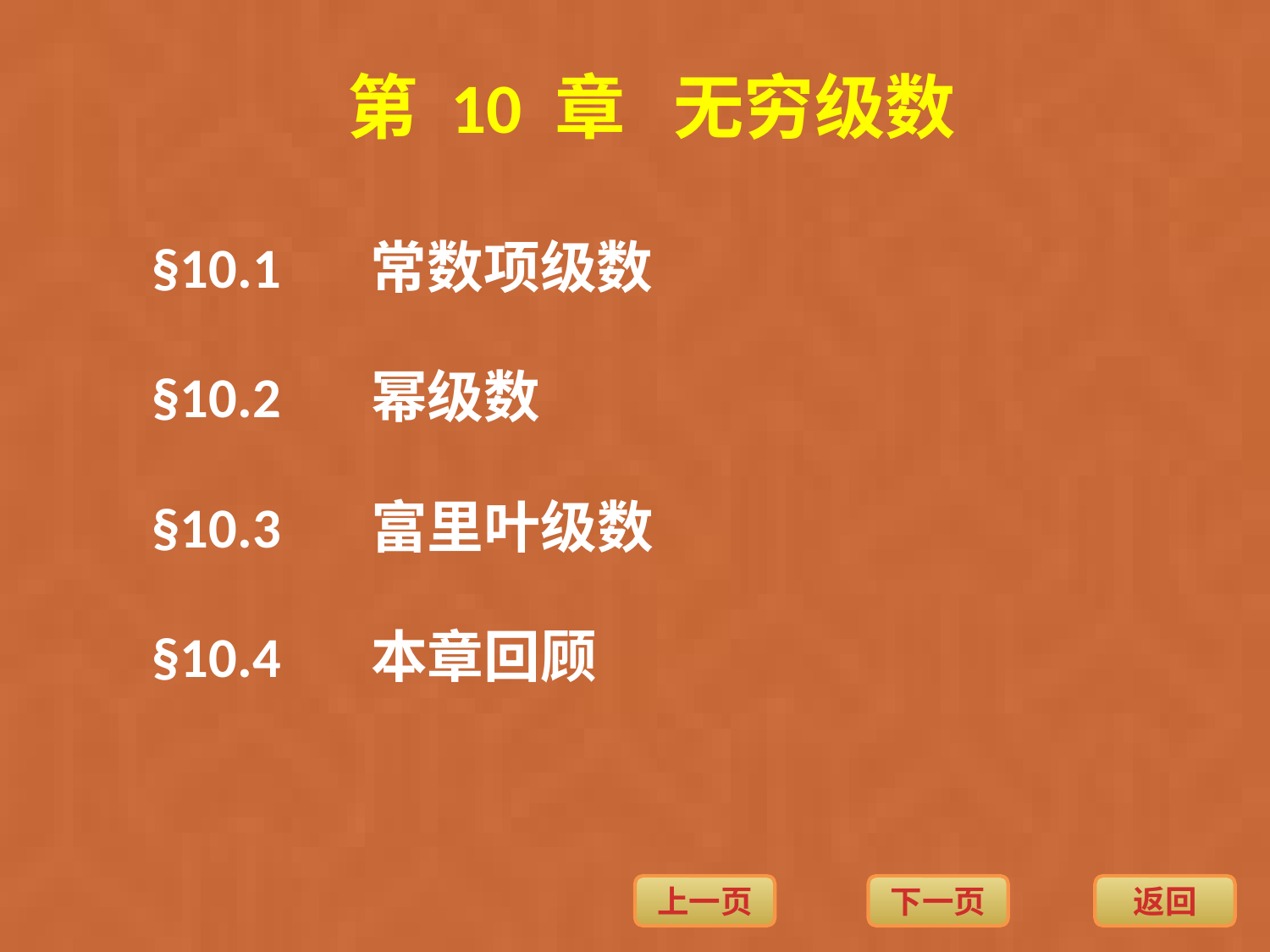

第 10 章   无穷级数
§10.1      常数项级数
§10.2      幂级数
§10.3      富里叶级数
§10.4      本章回顾
返回